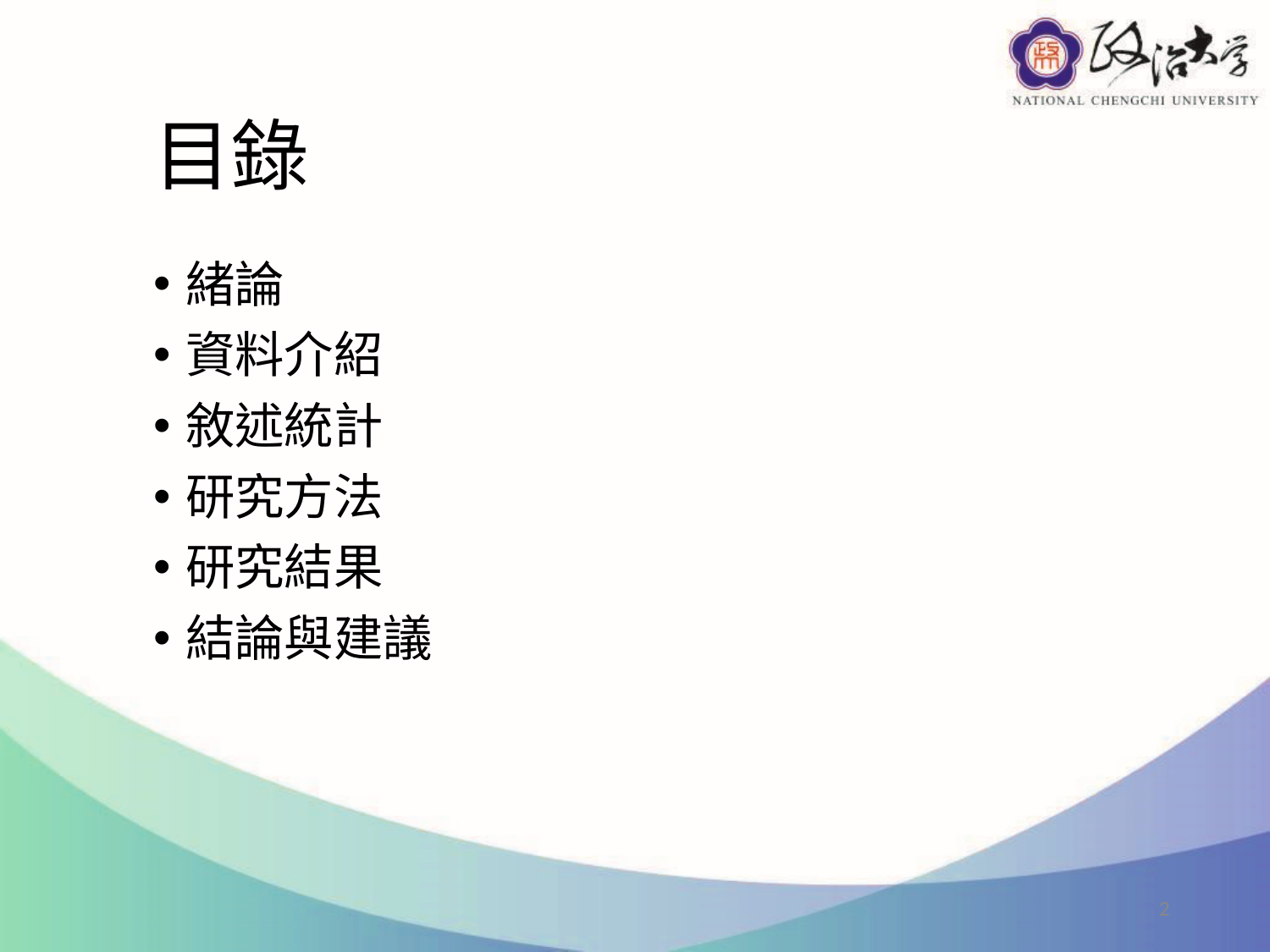

# 目錄
緒論
資料介紹
敘述統計
研究方法
研究結果
結論與建議
2